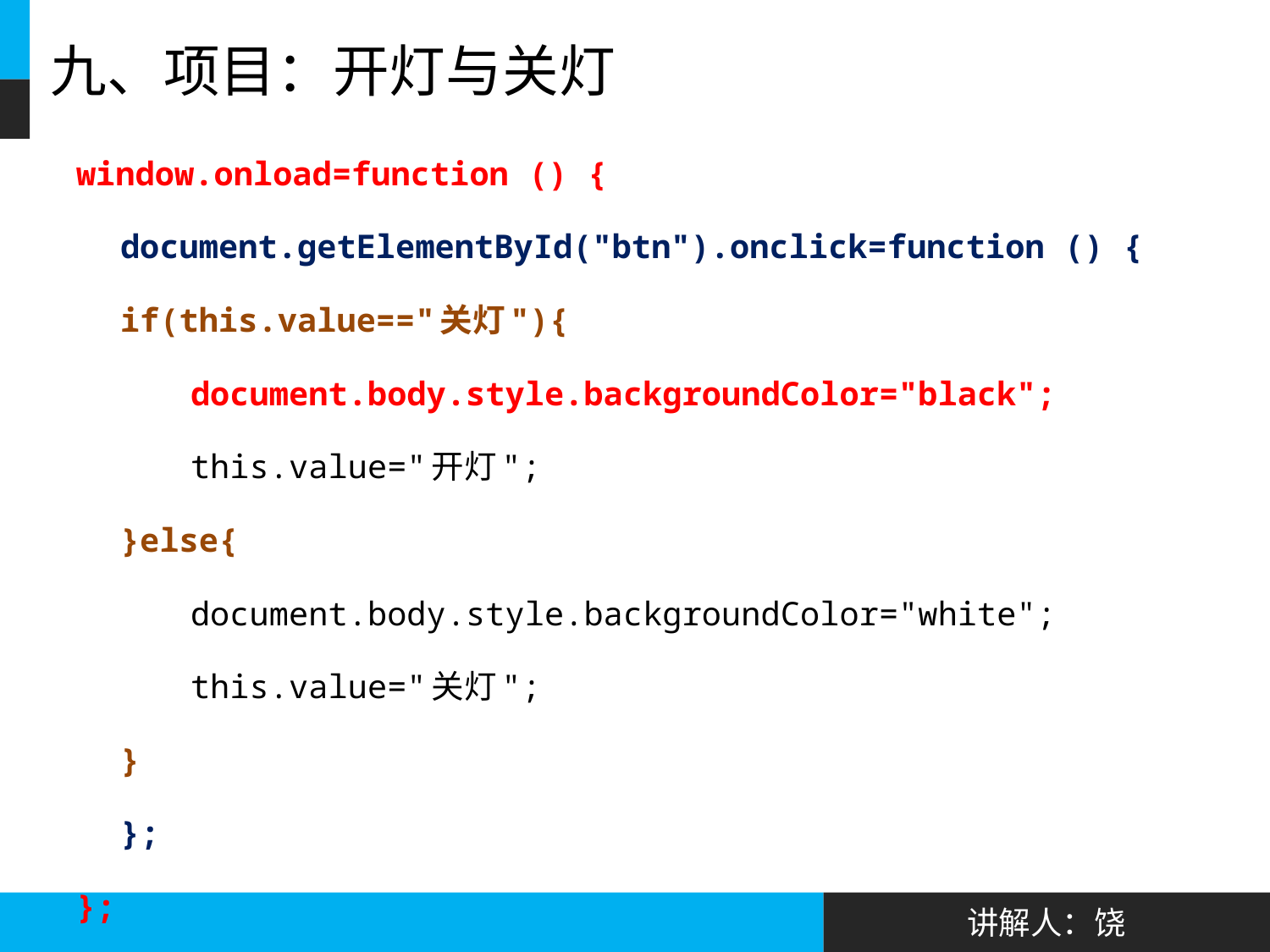

# 九、项目：开灯与关灯
window.onload=function () {
	document.getElementById("btn").onclick=function () {
		if(this.value=="关灯"){
		　　document.body.style.backgroundColor="black";
		　　this.value="开灯";
		}else{
		　　document.body.style.backgroundColor="white";
		　　this.value="关灯";
		}
	};
};